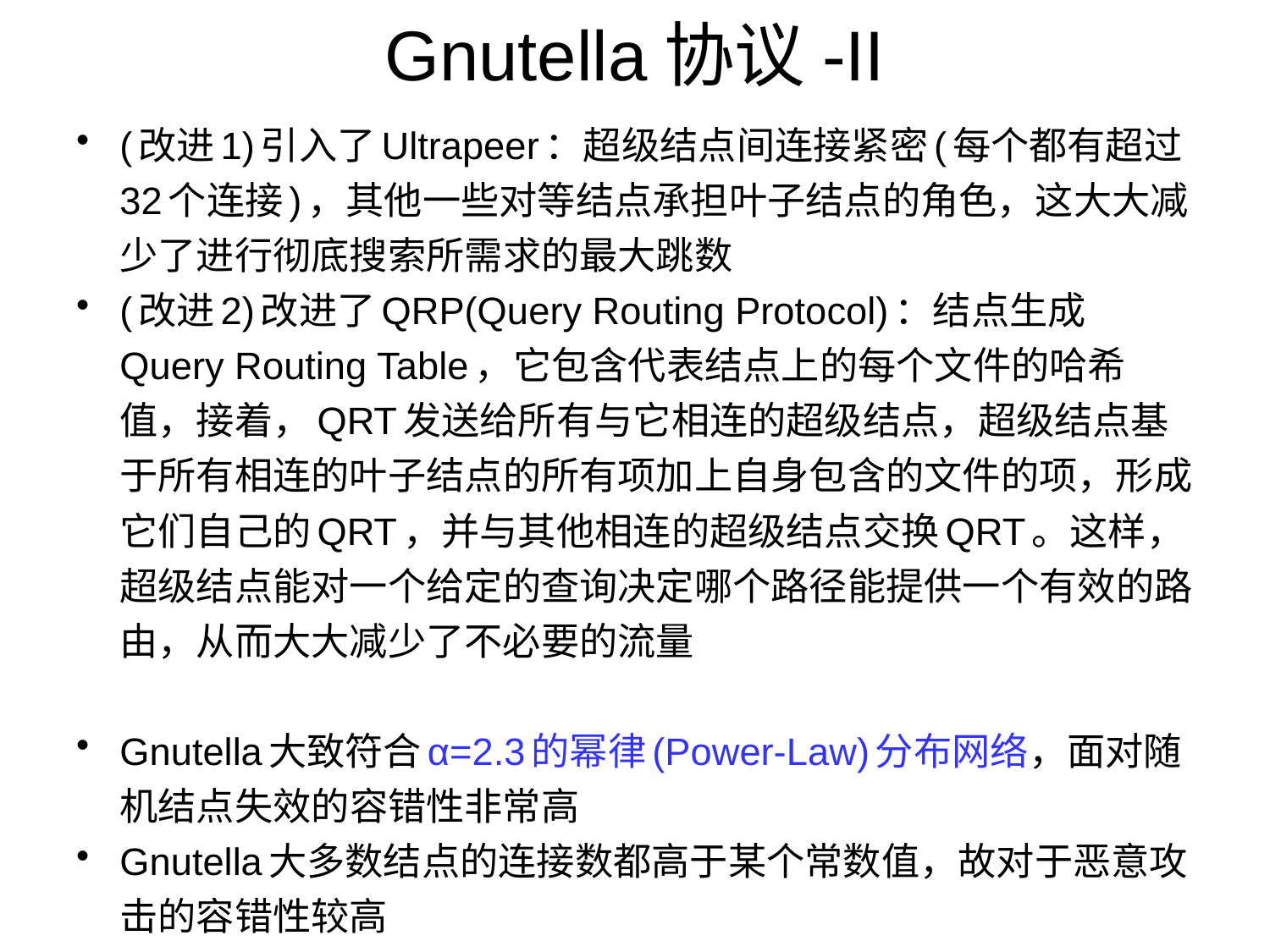

# Gnutella协议-II
(改进1)引入了Ultrapeer：超级结点间连接紧密(每个都有超过32个连接)，其他一些对等结点承担叶子结点的角色，这大大减少了进行彻底搜索所需求的最大跳数
(改进2)改进了QRP(Query Routing Protocol)：结点生成Query Routing Table，它包含代表结点上的每个文件的哈希值，接着，QRT发送给所有与它相连的超级结点，超级结点基于所有相连的叶子结点的所有项加上自身包含的文件的项，形成它们自己的QRT，并与其他相连的超级结点交换QRT。这样，超级结点能对一个给定的查询决定哪个路径能提供一个有效的路由，从而大大减少了不必要的流量

Gnutella大致符合α=2.3的幂律(Power-Law)分布网络，面对随机结点失效的容错性非常高
Gnutella大多数结点的连接数都高于某个常数值，故对于恶意攻击的容错性较高